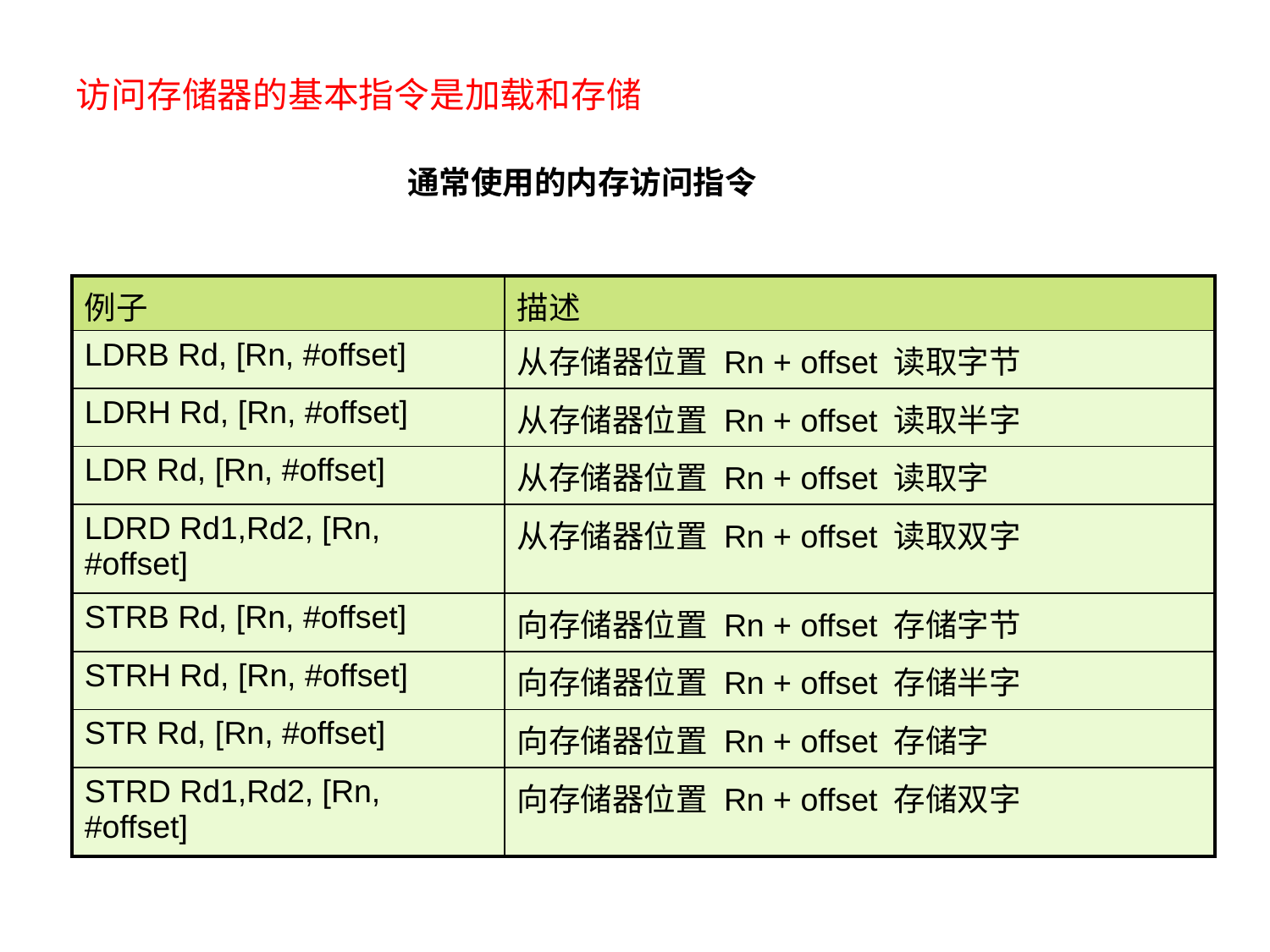

访问存储器的基本指令是加载和存储
通常使用的内存访问指令
| 例子 | 描述 |
| --- | --- |
| LDRB Rd, [Rn, #offset] | 从存储器位置 Rn + offset 读取字节 |
| LDRH Rd, [Rn, #offset] | 从存储器位置 Rn + offset 读取半字 |
| LDR Rd, [Rn, #offset] | 从存储器位置 Rn + offset 读取字 |
| LDRD Rd1,Rd2, [Rn, #offset] | 从存储器位置 Rn + offset 读取双字 |
| STRB Rd, [Rn, #offset] | 向存储器位置 Rn + offset 存储字节 |
| STRH Rd, [Rn, #offset] | 向存储器位置 Rn + offset 存储半字 |
| STR Rd, [Rn, #offset] | 向存储器位置 Rn + offset 存储字 |
| STRD Rd1,Rd2, [Rn, #offset] | 向存储器位置 Rn + offset 存储双字 |